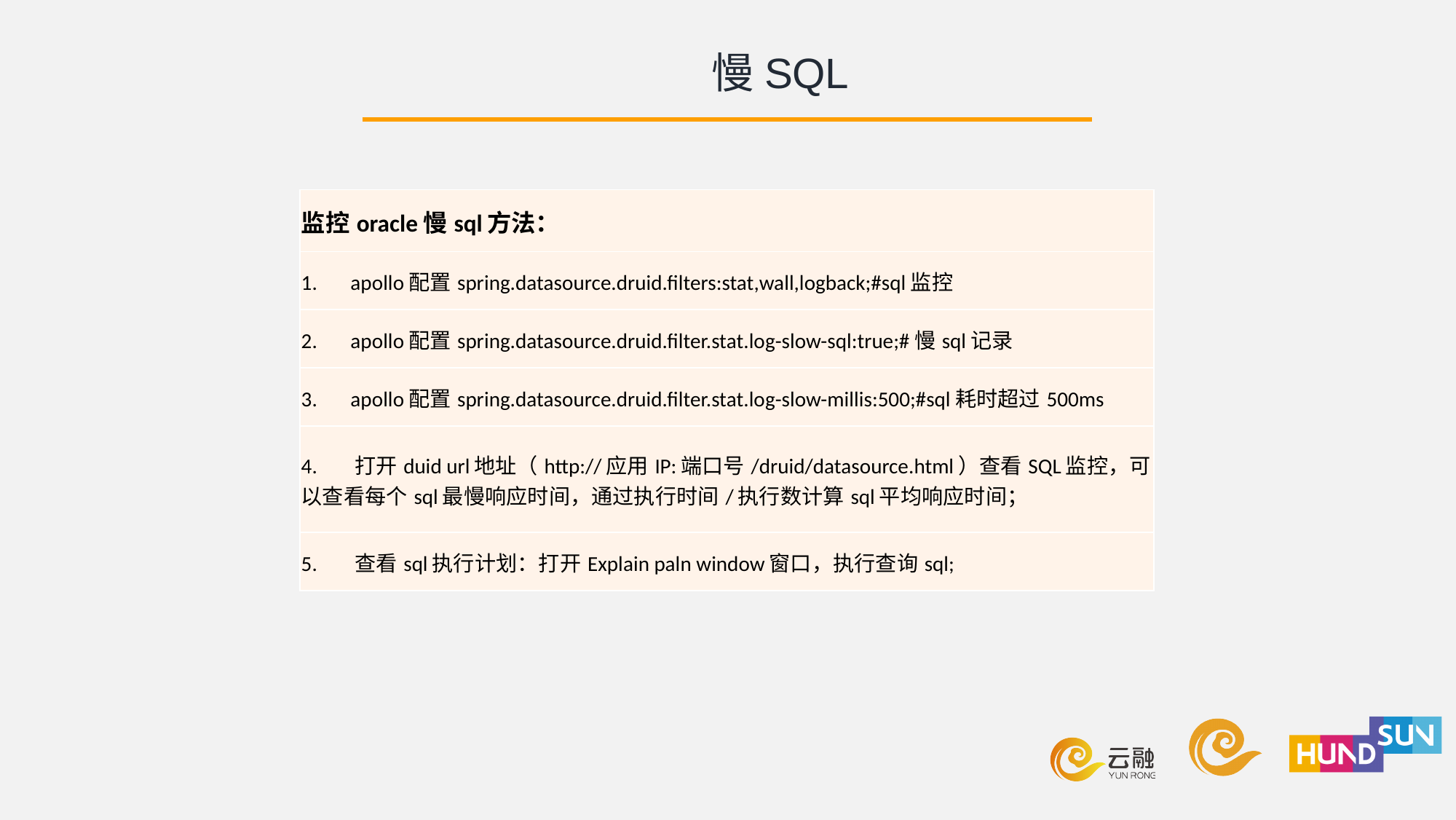

慢SQL
| 监控oracle慢sql方法： |
| --- |
| 1.       apollo配置spring.datasource.druid.filters:stat,wall,logback;#sql监控 |
| 2.       apollo配置spring.datasource.druid.filter.stat.log-slow-sql:true;#慢sql记录 |
| 3.       apollo配置spring.datasource.druid.filter.stat.log-slow-millis:500;#sql耗时超过500ms |
| 4.       打开duid url地址（http://应用IP:端口号/druid/datasource.html）查看SQL监控，可以查看每个sql最慢响应时间，通过执行时间/执行数计算sql平均响应时间； |
| 5.       查看sql执行计划：打开Explain paln window窗口，执行查询sql; |